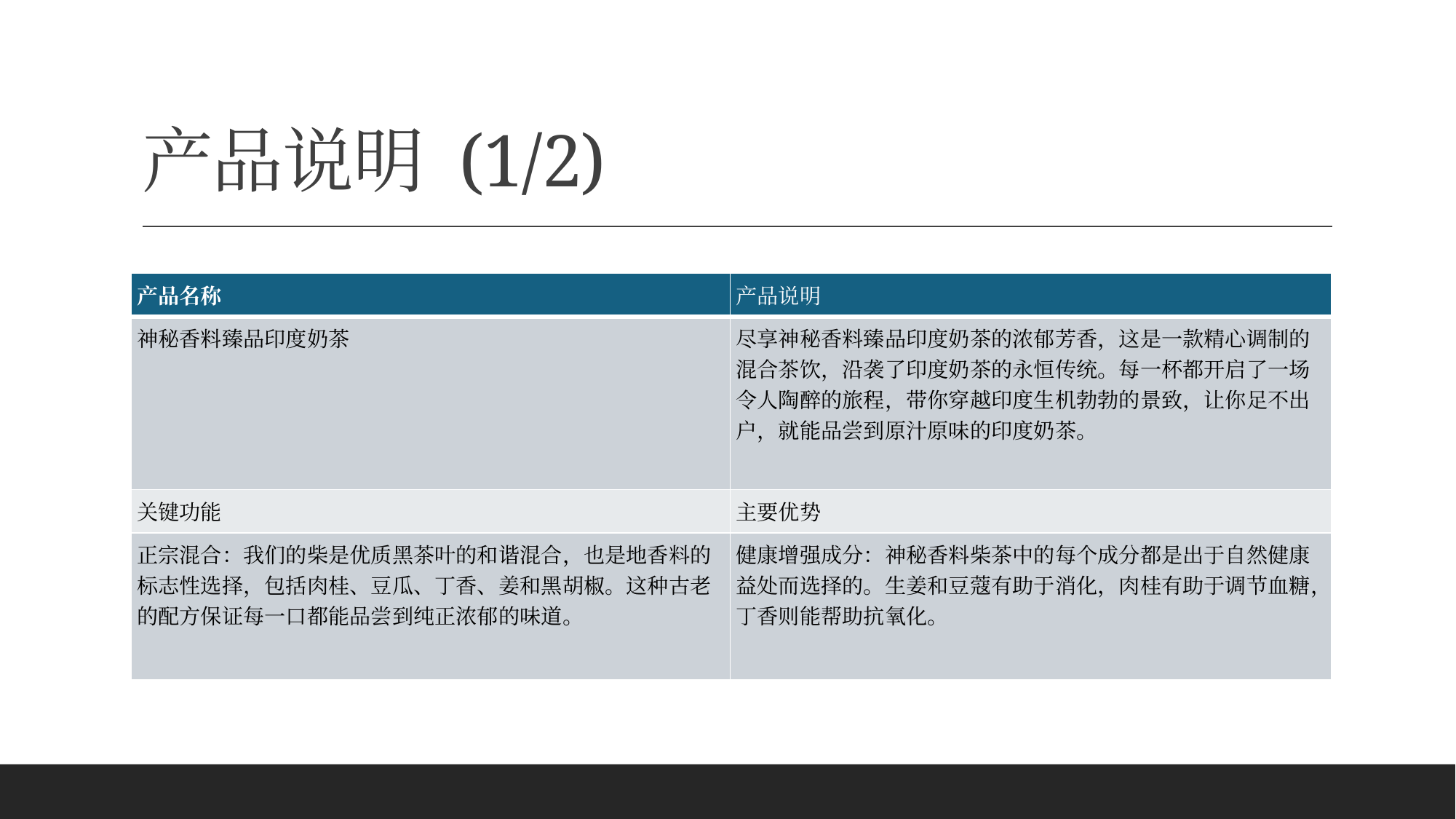

# 产品说明 (1/2)
| 产品名称 | 产品说明 |
| --- | --- |
| 神秘香料臻品印度奶茶 | 尽享神秘香料臻品印度奶茶的浓郁芳香，这是一款精心调制的混合茶饮，沿袭了印度奶茶的永恒传统。每一杯都开启了一场令人陶醉的旅程，带你穿越印度生机勃勃的景致，让你足不出户，就能品尝到原汁原味的印度奶茶。 |
| 关键功能 | 主要优势 |
| 正宗混合：我们的柴是优质黑茶叶的和谐混合，也是地香料的标志性选择，包括肉桂、豆瓜、丁香、姜和黑胡椒。这种古老的配方保证每一口都能品尝到纯正浓郁的味道。 | 健康增强成分：神秘香料柴茶中的每个成分都是出于自然健康益处而选择的。生姜和豆蔻有助于消化，肉桂有助于调节血糖，丁香则能帮助抗氧化。 |